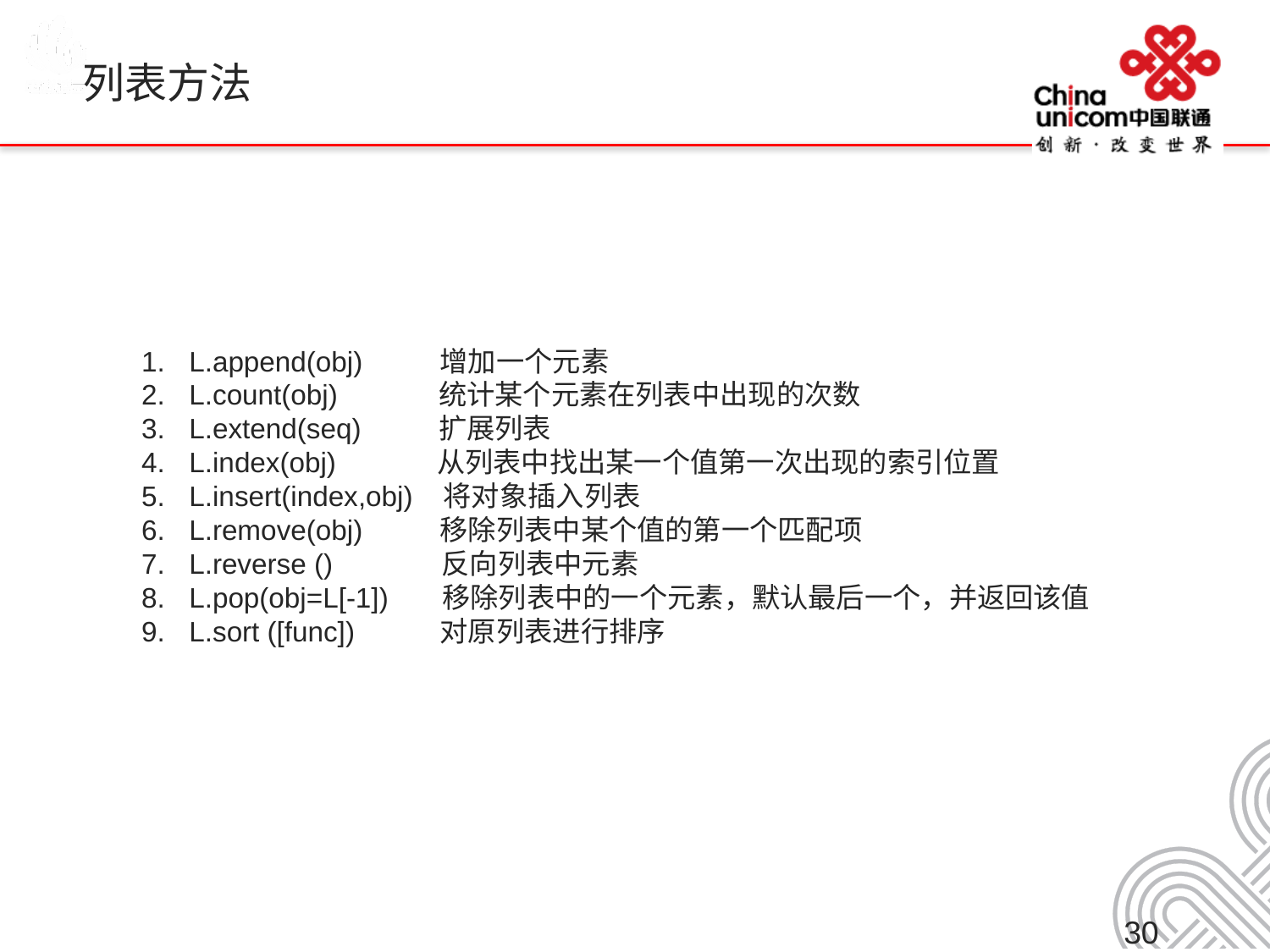

# 列表方法
L.append(obj)         增加一个元素
L.count(obj)            统计某个元素在列表中出现的次数
L.extend(seq)         扩展列表
L.index(obj)            从列表中找出某一个值第一次出现的索引位置
L.insert(index,obj)   将对象插入列表
L.remove(obj)         移除列表中某个值的第一个匹配项
L.reverse ()             反向列表中元素
L.pop(obj=L[-1])      移除列表中的一个元素，默认最后一个，并返回该值
L.sort ([func])          对原列表进行排序